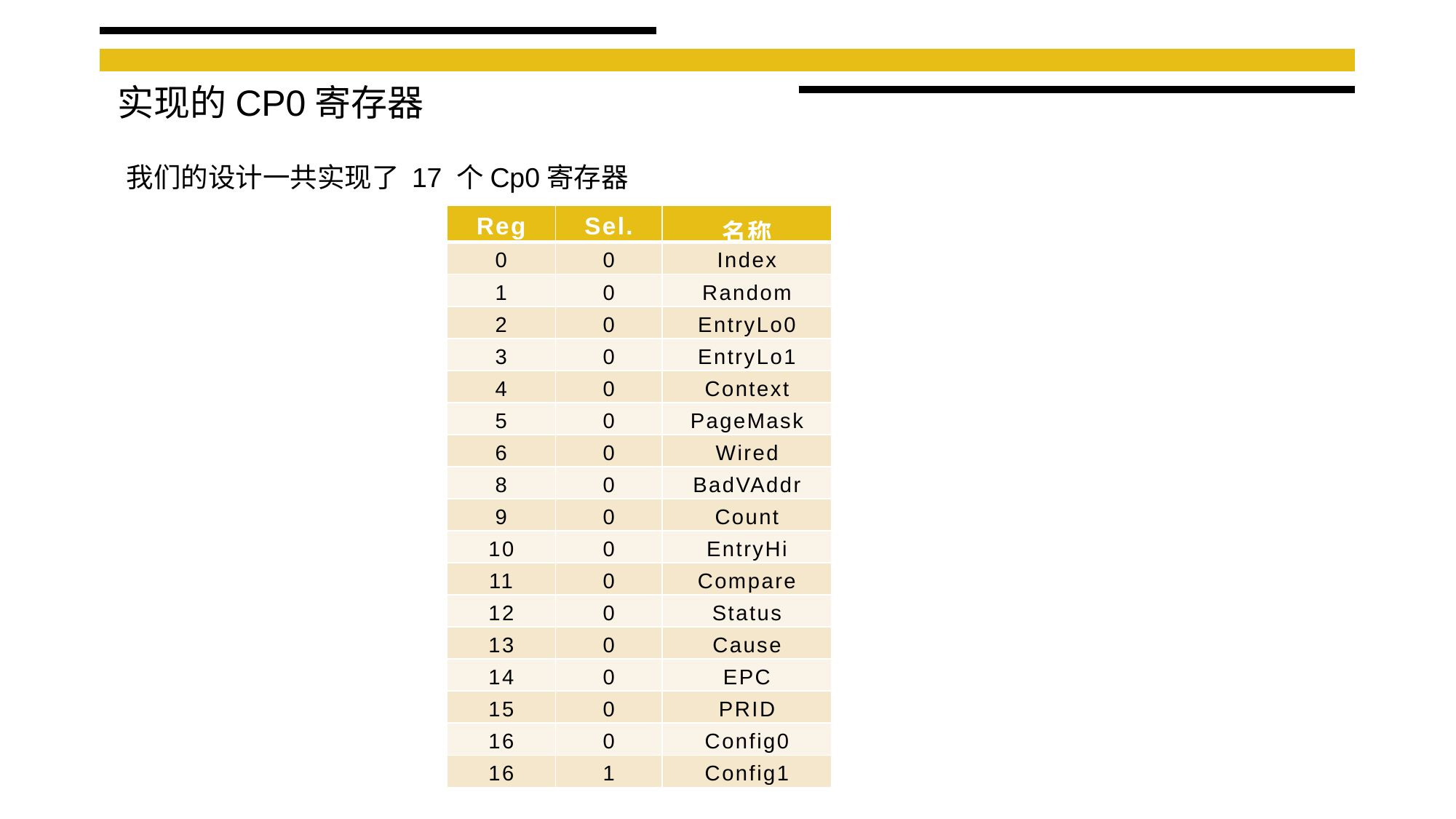

实现的CP0寄存器
我们的设计一共实现了 17 个Cp0寄存器

| Reg | Sel. | 名称 |
| --- | --- | --- |
| 0 | 0 | Index |
| 1 | 0 | Random |
| 2 | 0 | EntryLo0 |
| 3 | 0 | EntryLo1 |
| 4 | 0 | Context |
| 5 | 0 | PageMask |
| 6 | 0 | Wired |
| 8 | 0 | BadVAddr |
| 9 | 0 | Count |
| 10 | 0 | EntryHi |
| 11 | 0 | Compare |
| 12 | 0 | Status |
| 13 | 0 | Cause |
| 14 | 0 | EPC |
| 15 | 0 | PRID |
| 16 | 0 | Config0 |
| 16 | 1 | Config1 |